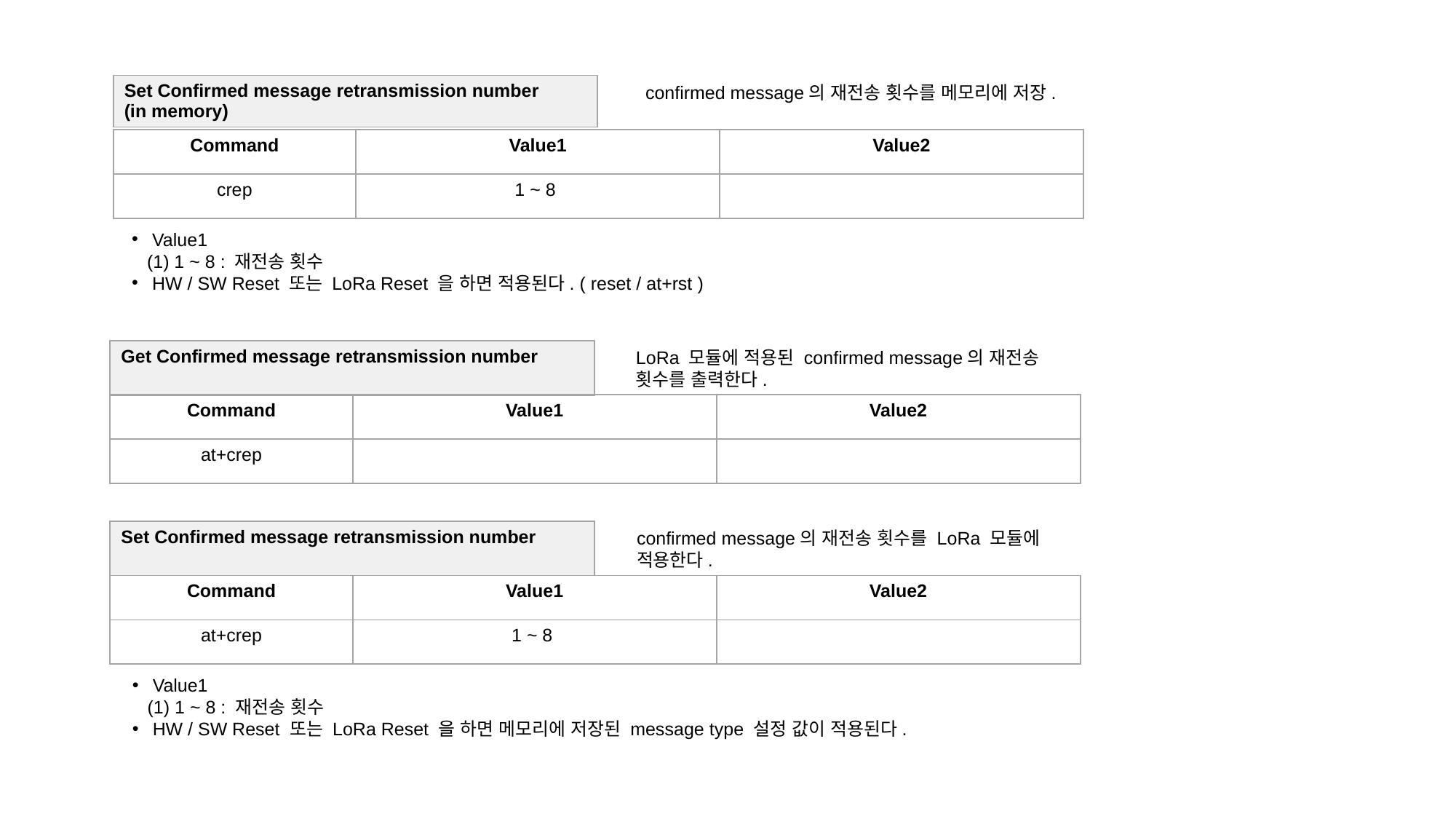

| Set Confirmed message retransmission number (in memory) |
| --- |
confirmed message의 재전송 횟수를 메모리에 저장.
| Command | Value1 | Value2 |
| --- | --- | --- |
| crep | 1 ~ 8 |  |
Value1
   (1) 1 ~ 8 : 재전송 횟수
HW / SW Reset 또는 LoRa Reset 을 하면 적용된다. ( reset / at+rst )
| Get Confirmed message retransmission number |
| --- |
LoRa 모듈에 적용된 confirmed message의 재전송
횟수를 출력한다.
| Command | Value1 | Value2 |
| --- | --- | --- |
| at+crep |  |  |
| Set Confirmed message retransmission number |
| --- |
confirmed message의 재전송 횟수를 LoRa 모듈에
적용한다.
| Command | Value1 | Value2 |
| --- | --- | --- |
| at+crep | 1 ~ 8 |  |
Value1
   (1) 1 ~ 8 : 재전송 횟수
HW / SW Reset 또는 LoRa Reset 을 하면 메모리에 저장된 message type 설정 값이 적용된다.